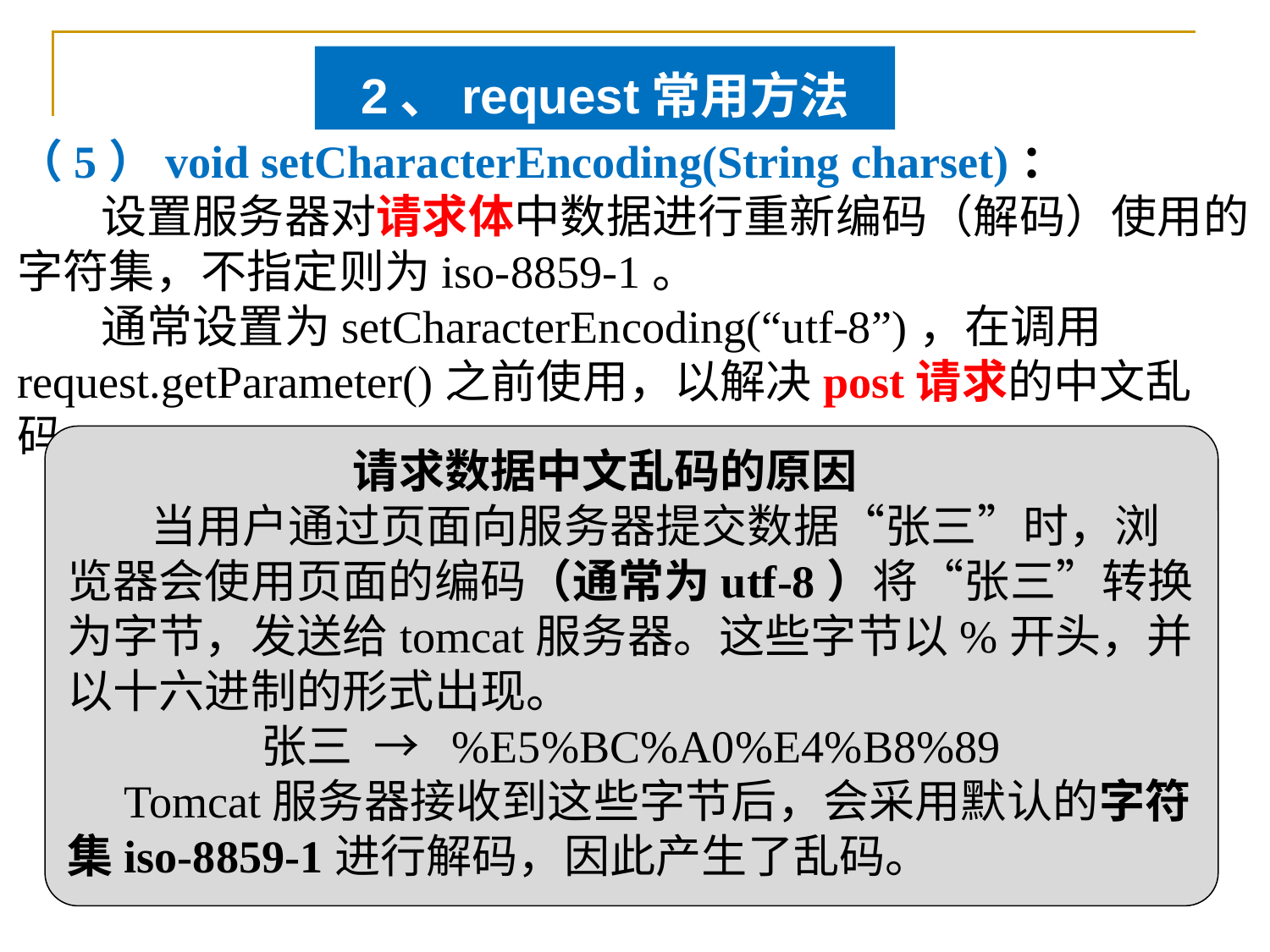

2、request常用方法
（5）void setCharacterEncoding(String charset)：
       设置服务器对请求体中数据进行重新编码（解码）使用的字符集，不指定则为iso-8859-1。
       通常设置为setCharacterEncoding(“utf-8”)，在调用request.getParameter()之前使用，以解决post请求的中文乱码。

请求数据中文乱码的原因
       当用户通过页面向服务器提交数据“张三”时，浏览器会使用页面的编码（通常为utf-8）将“张三”转换为字节，发送给tomcat服务器。这些字节以%开头，并以十六进制的形式出现。
张三  →  %E5%BC%A0%E4%B8%89
     Tomcat服务器接收到这些字节后，会采用默认的字符集iso-8859-1进行解码，因此产生了乱码。